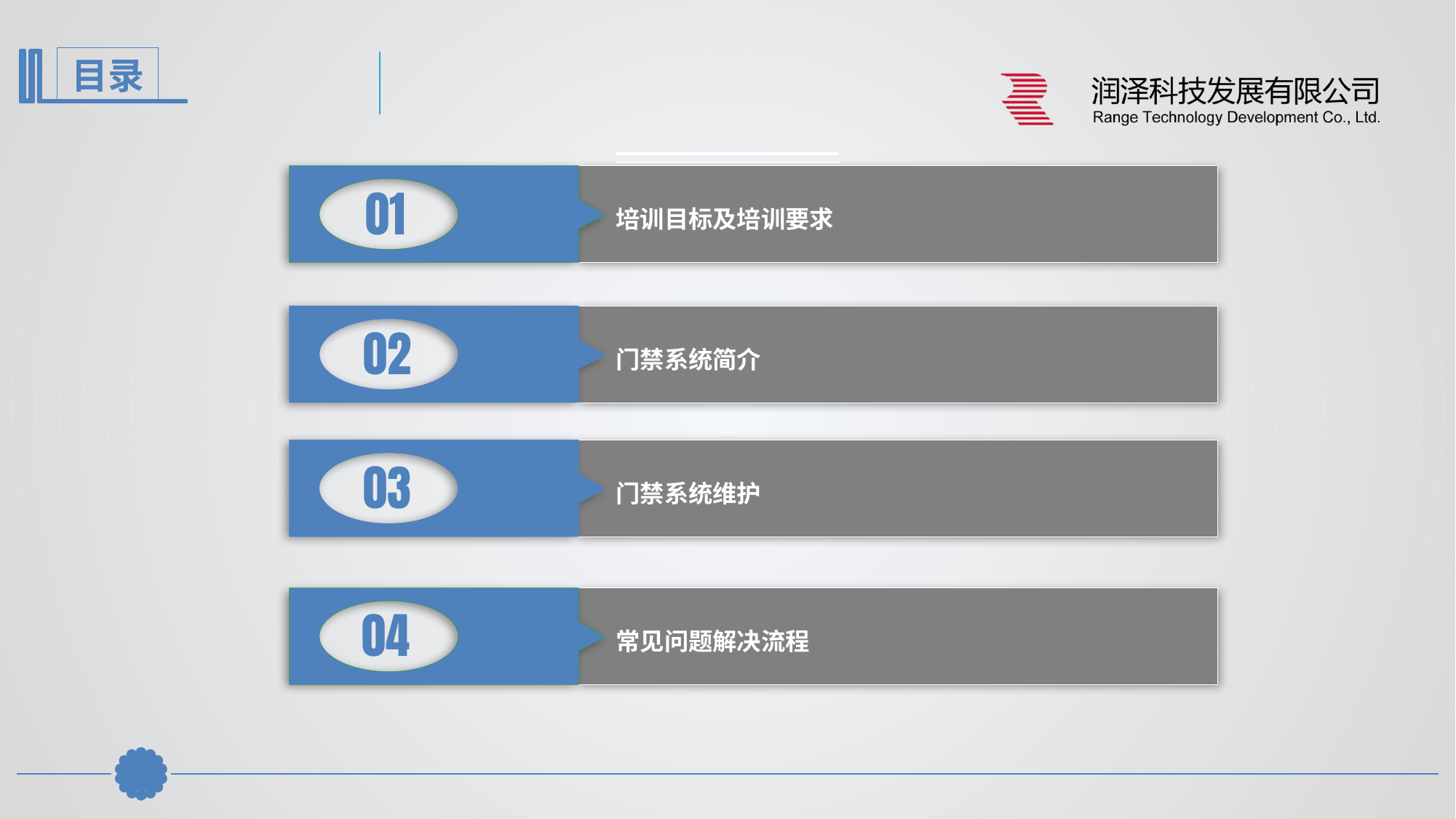

01
培训目标及培训要求

02
门禁系统简介

03
门禁系统维护

04
常见问题解决流程
2